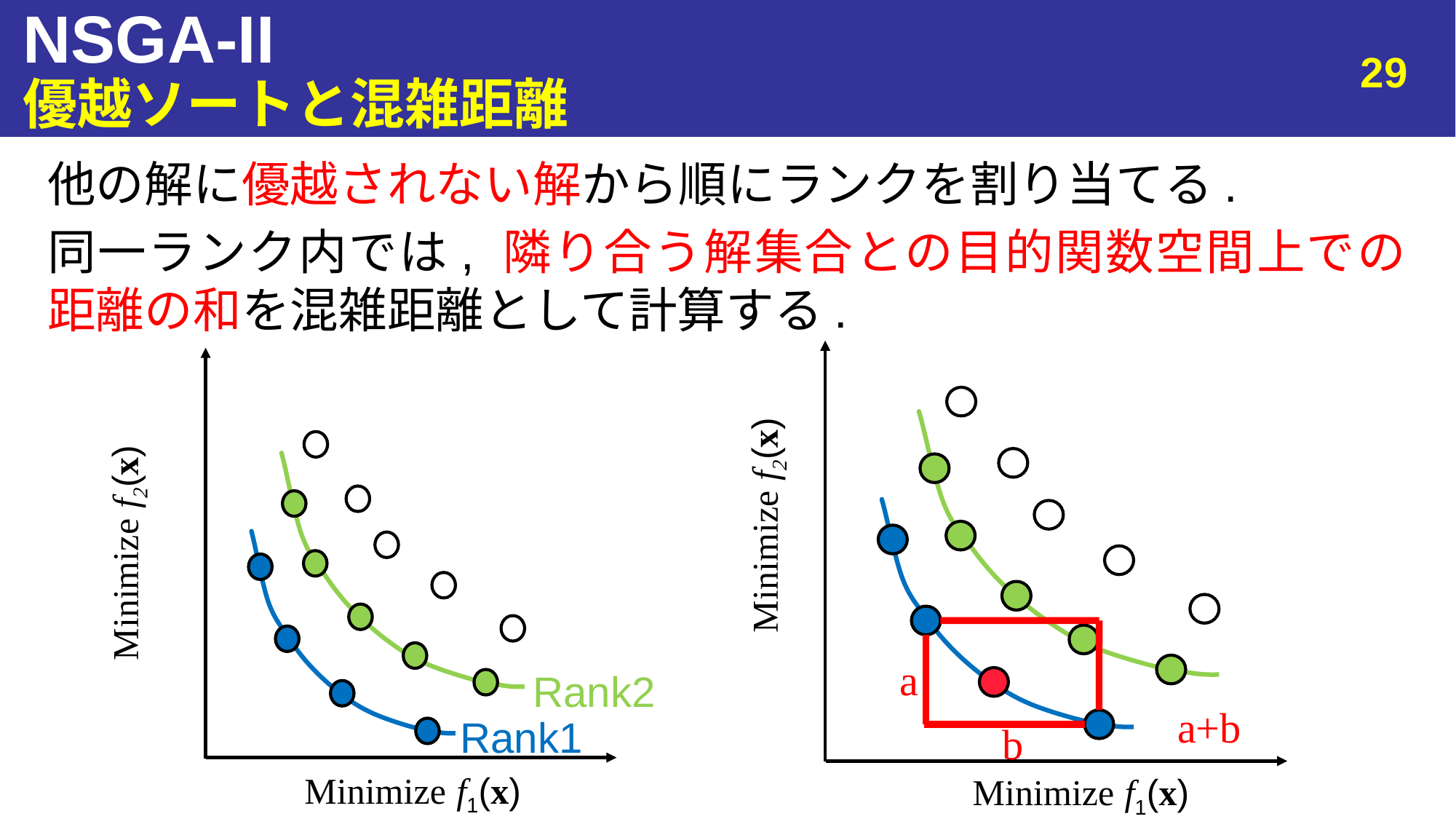

# NSGA-II
29
優越ソートと混雑距離
他の解に優越されない解から順にランクを割り当てる.
同一ランク内では, 隣り合う解集合との目的関数空間上での
距離の和を混雑距離として計算する.

Minimize f2(x)

a

a+b

b
Minimize f1(x)
Minimize f2(x)

Rank2

Rank1

Minimize f1(x)